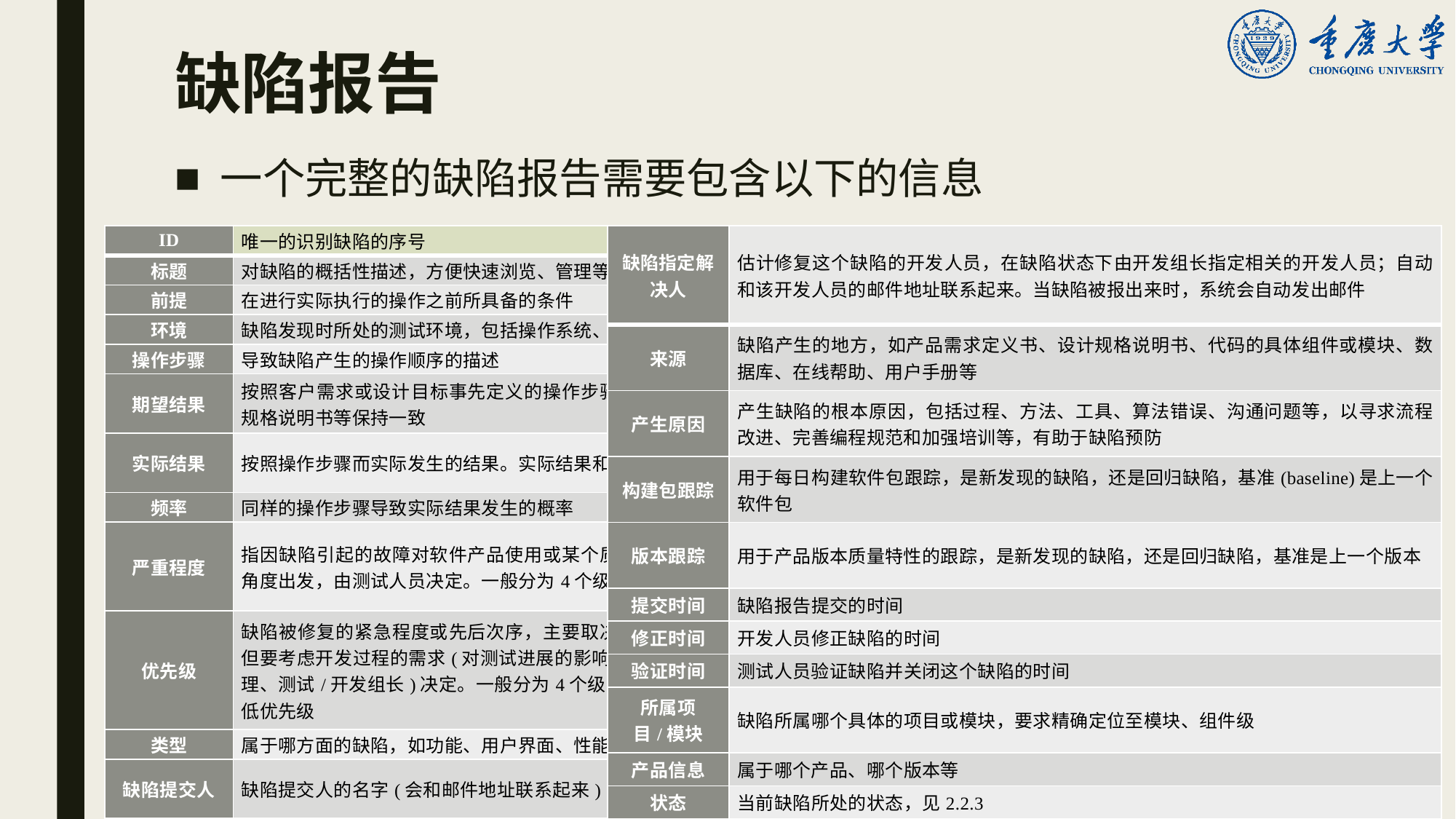

# 缺陷报告
一个完整的缺陷报告需要包含以下的信息
| ID | 唯一的识别缺陷的序号 |
| --- | --- |
| 标题 | 对缺陷的概括性描述，方便快速浏览、管理等 |
| 前提 | 在进行实际执行的操作之前所具备的条件 |
| 环境 | 缺陷发现时所处的测试环境，包括操作系统、浏览器等 |
| 操作步骤 | 导致缺陷产生的操作顺序的描述 |
| 期望结果 | 按照客户需求或设计目标事先定义的操作步骤导出的结果。期望结果应与用户需求、设计规格说明书等保持一致 |
| 实际结果 | 按照操作步骤而实际发生的结果。实际结果和期望结果是不一致的，它们之间存在差异 |
| 频率 | 同样的操作步骤导致实际结果发生的概率 |
| 严重程度 | 指因缺陷引起的故障对软件产品使用或某个质量特性的影响程度。其判断完全是从客户的角度出发，由测试人员决定。一般分为4个级别，包括：致命、严重、一般、微小 |
| 优先级 | 缺陷被修复的紧急程度或先后次序，主要取决于缺陷的严重程度、产品对业务的实际影响，但要考虑开发过程的需求(对测试进展的影响)、技术限制等因素，由项目管理组(产品经理、测试/开发组长)决定。一般分为4个级别，包括：立即解决、高优先级、正常排队、低优先级 |
| 类型 | 属于哪方面的缺陷，如功能、用户界面、性能、接口、文档、硬件等 |
| 缺陷提交人 | 缺陷提交人的名字(会和邮件地址联系起来)，即发现缺陷的测试人员或其他人员 |
| 缺陷指定解决人 | 估计修复这个缺陷的开发人员，在缺陷状态下由开发组长指定相关的开发人员；自动和该开发人员的邮件地址联系起来。当缺陷被报出来时，系统会自动发出邮件 |
| --- | --- |
| 来源 | 缺陷产生的地方，如产品需求定义书、设计规格说明书、代码的具体组件或模块、数据库、在线帮助、用户手册等 |
| 产生原因 | 产生缺陷的根本原因，包括过程、方法、工具、算法错误、沟通问题等，以寻求流程改进、完善编程规范和加强培训等，有助于缺陷预防 |
| 构建包跟踪 | 用于每日构建软件包跟踪，是新发现的缺陷，还是回归缺陷，基准(baseline)是上一个软件包 |
| 版本跟踪 | 用于产品版本质量特性的跟踪，是新发现的缺陷，还是回归缺陷，基准是上一个版本 |
| 提交时间 | 缺陷报告提交的时间 |
| 修正时间 | 开发人员修正缺陷的时间 |
| 验证时间 | 测试人员验证缺陷并关闭这个缺陷的时间 |
| 所属项目/模块 | 缺陷所属哪个具体的项目或模块，要求精确定位至模块、组件级 |
| 产品信息 | 属于哪个产品、哪个版本等 |
| 状态 | 当前缺陷所处的状态，见2.2.3 |